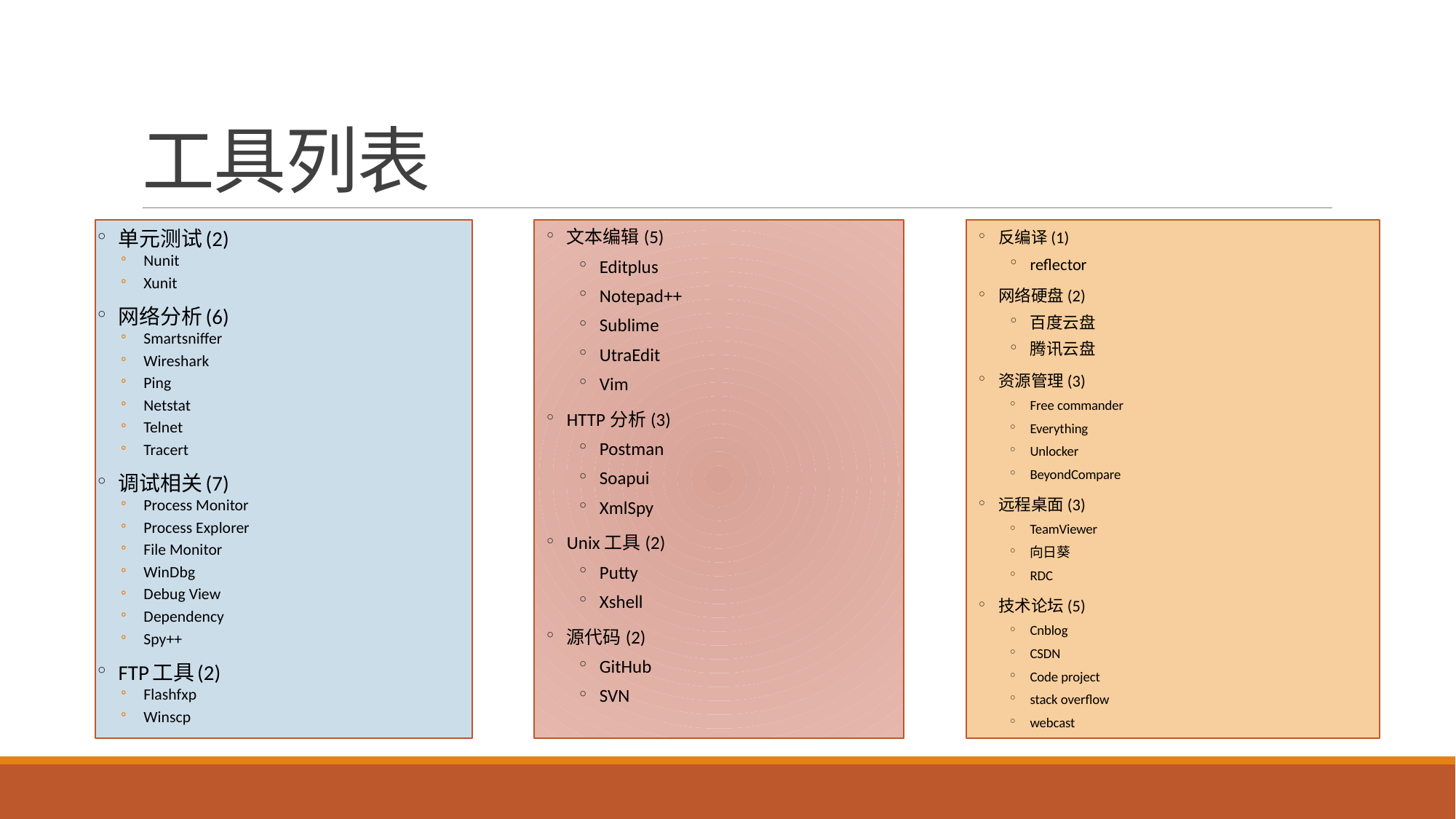

# 工具列表
单元测试(2)
Nunit
Xunit
网络分析(6)
Smartsniffer
Wireshark
Ping
Netstat
Telnet
Tracert
调试相关(7)
Process Monitor
Process Explorer
File Monitor
WinDbg
Debug View
Dependency
Spy++
FTP工具(2)
Flashfxp
Winscp

文本编辑(5)
Editplus
Notepad++
Sublime
UtraEdit
Vim
HTTP分析(3)
Postman
Soapui
XmlSpy
Unix工具(2)
Putty
Xshell
源代码(2)
GitHub
SVN

反编译(1)
reflector
网络硬盘(2)
百度云盘
腾讯云盘
资源管理(3)
Free commander
Everything
Unlocker
BeyondCompare
远程桌面(3)
TeamViewer
向日葵
RDC
技术论坛(5)
Cnblog
CSDN
Code project
stack overflow
webcast